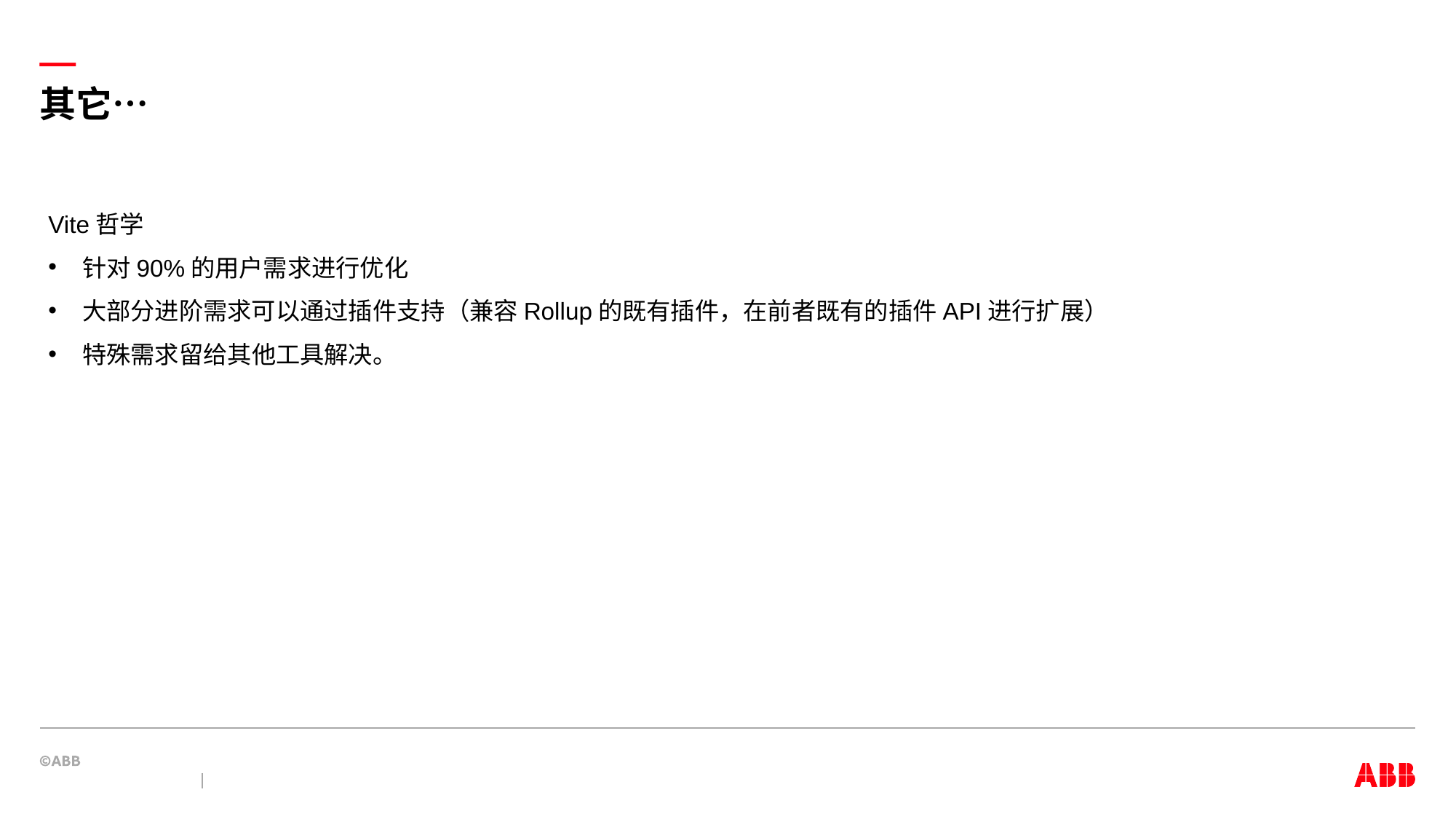

# 其它…
Vite哲学
针对90%的用户需求进行优化
大部分进阶需求可以通过插件支持（兼容Rollup的既有插件，在前者既有的插件API进行扩展）
特殊需求留给其他工具解决。